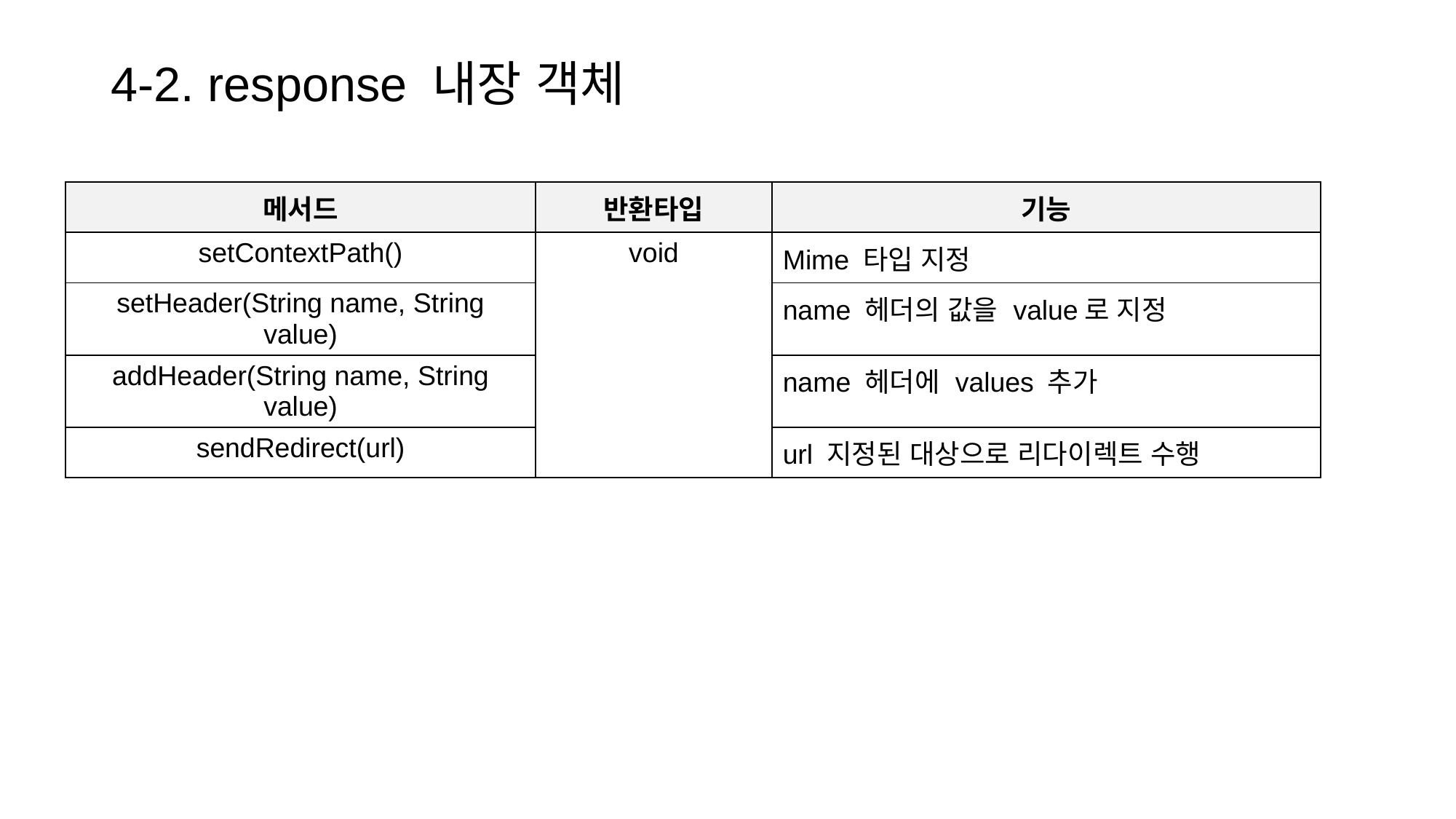

# 4-2. response 내장 객체
| 메서드 | 반환타입 | 기능 |
| --- | --- | --- |
| setContextPath() | void | Mime 타입 지정 |
| setHeader(String name, String value) |  | name 헤더의 값을 value로 지정 |
| addHeader(String name, String value) |  | name 헤더에 values 추가 |
| sendRedirect(url) |  | url 지정된 대상으로 리다이렉트 수행 |